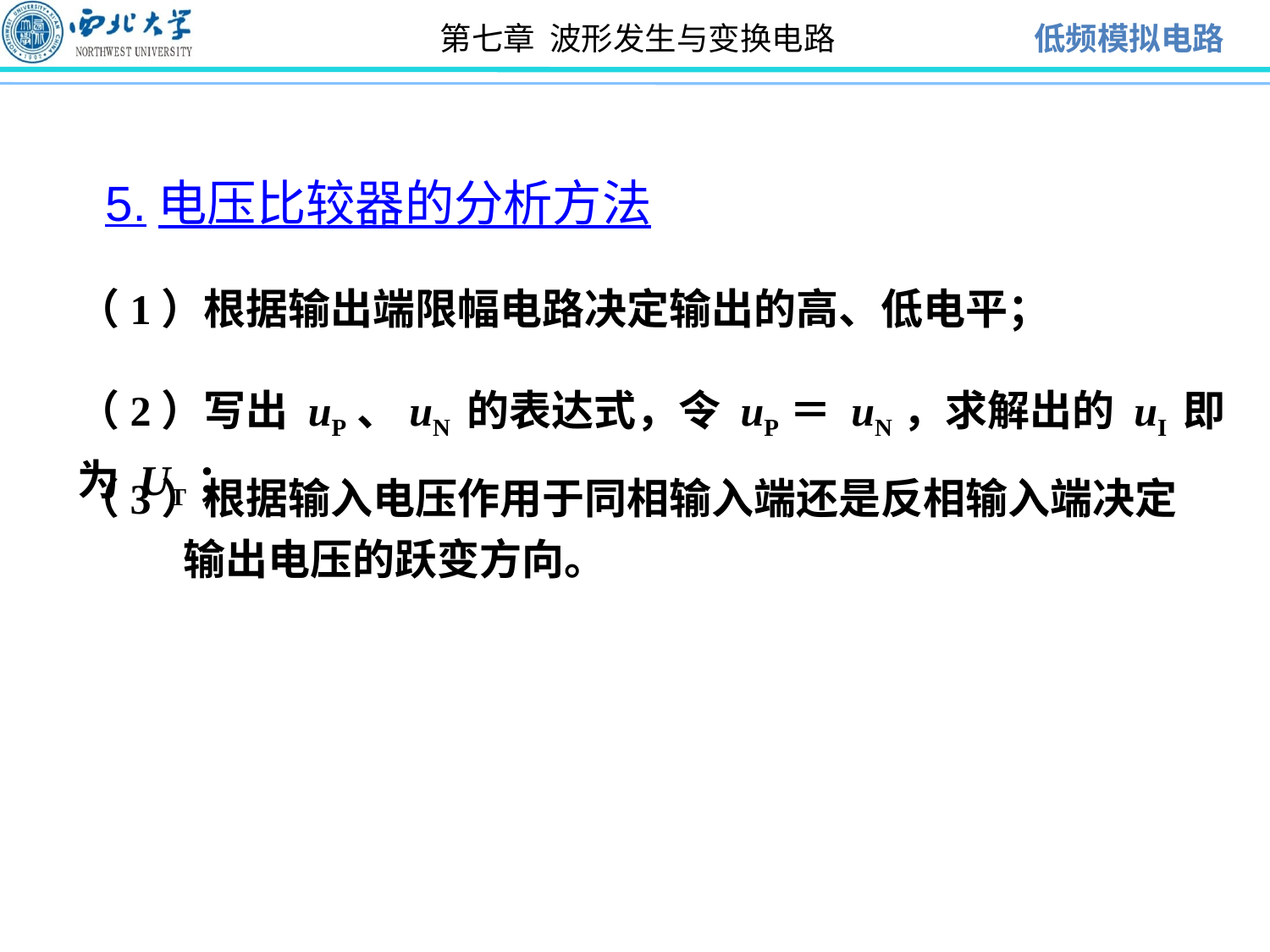

5.电压比较器的分析方法
（1）根据输出端限幅电路决定输出的高、低电平；
（2）写出 uP、uN 的表达式，令 uP＝ uN，求解出的 uI 即为 UT；
（3）根据输入电压作用于同相输入端还是反相输入端决定
          输出电压的跃变方向。